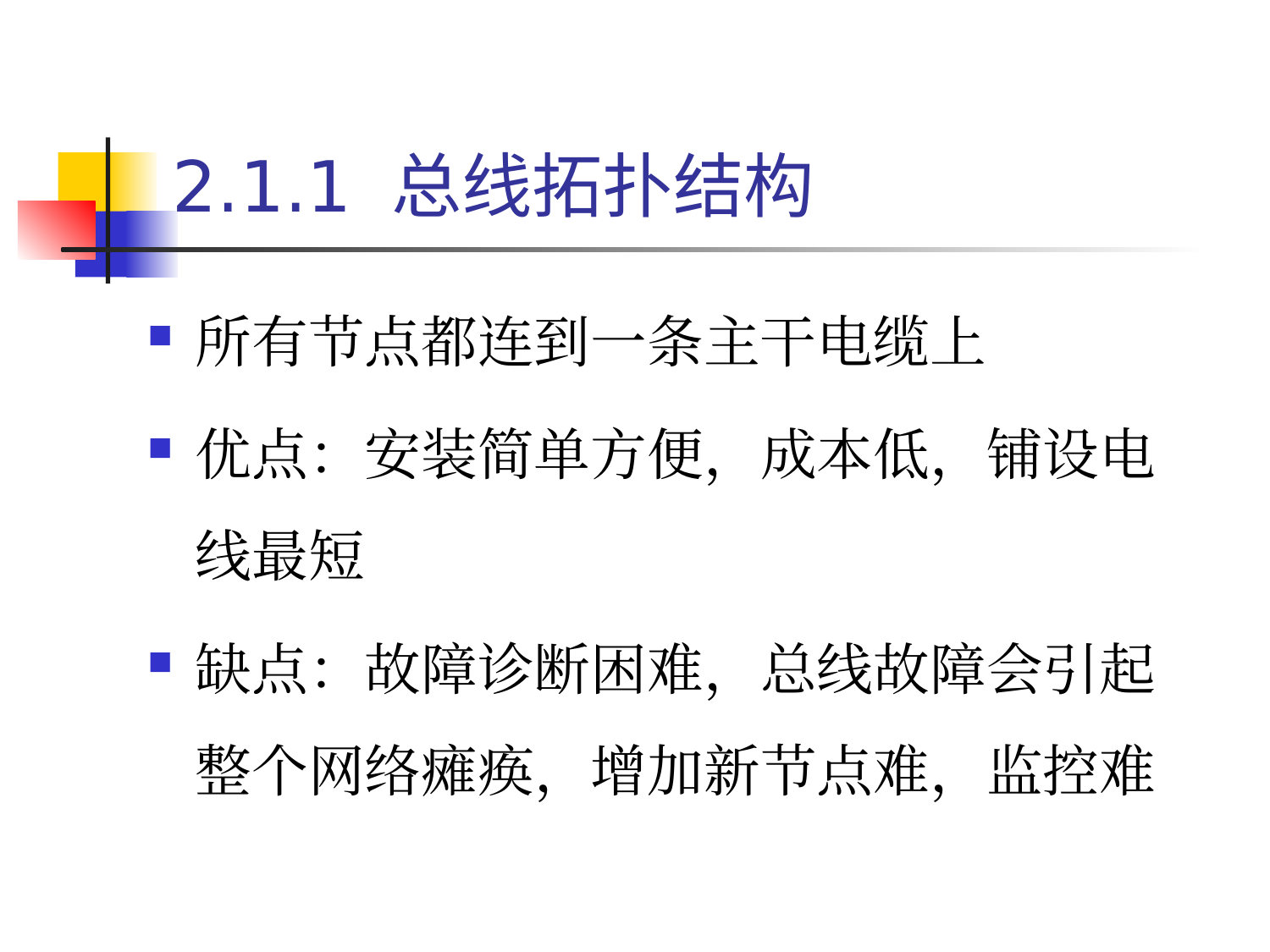

# 2.1.1 总线拓扑结构
所有节点都连到一条主干电缆上
优点：安装简单方便，成本低，铺设电线最短
缺点：故障诊断困难，总线故障会引起整个网络瘫痪，增加新节点难，监控难